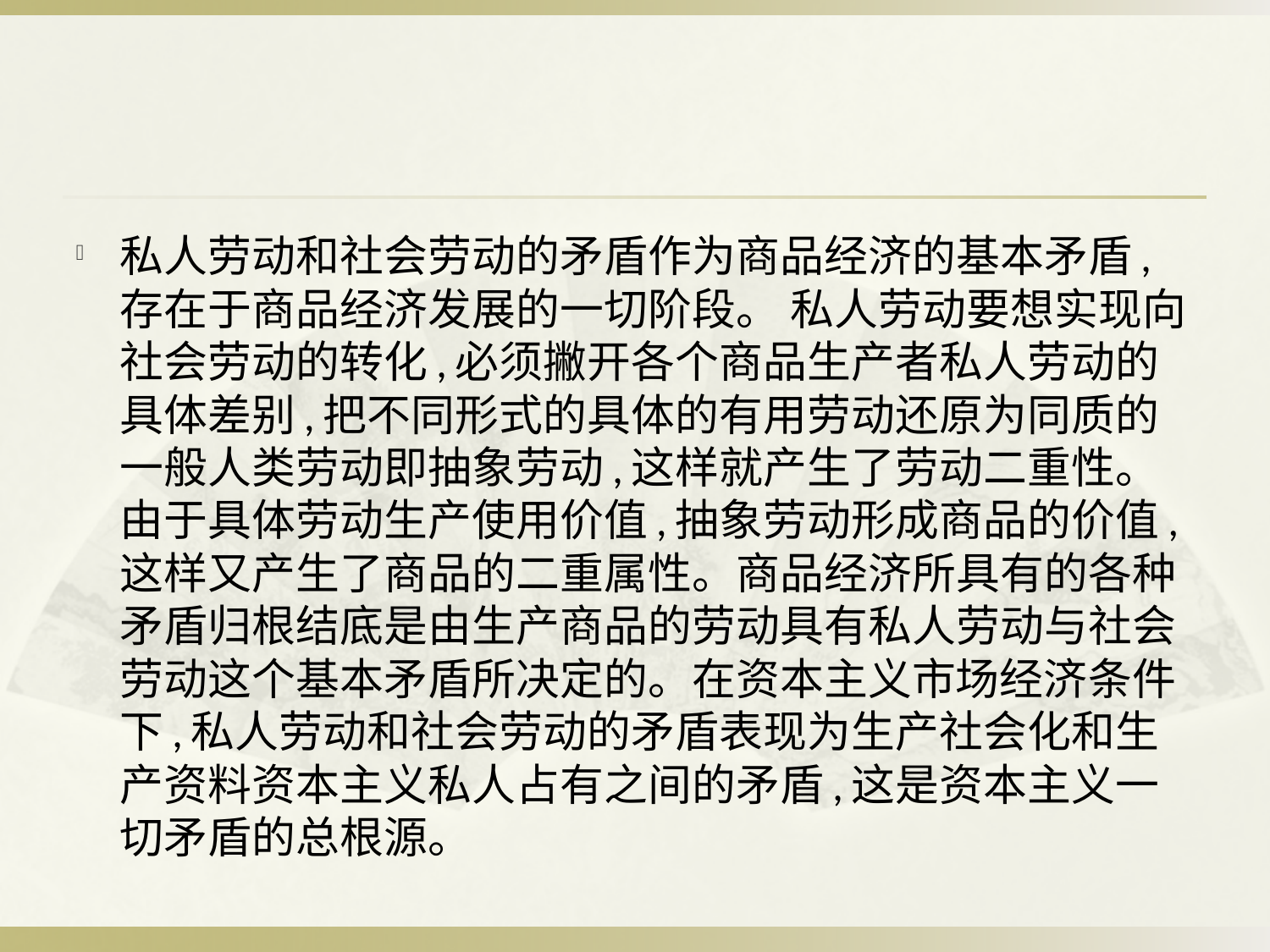

#
私人劳动和社会劳动的矛盾作为商品经济的基本矛盾,存在于商品经济发展的一切阶段。 私人劳动要想实现向社会劳动的转化,必须撇开各个商品生产者私人劳动的具体差别,把不同形式的具体的有用劳动还原为同质的一般人类劳动即抽象劳动,这样就产生了劳动二重性。 由于具体劳动生产使用价值,抽象劳动形成商品的价值,这样又产生了商品的二重属性。商品经济所具有的各种矛盾归根结底是由生产商品的劳动具有私人劳动与社会劳动这个基本矛盾所决定的。在资本主义市场经济条件下,私人劳动和社会劳动的矛盾表现为生产社会化和生产资料资本主义私人占有之间的矛盾,这是资本主义一切矛盾的总根源。